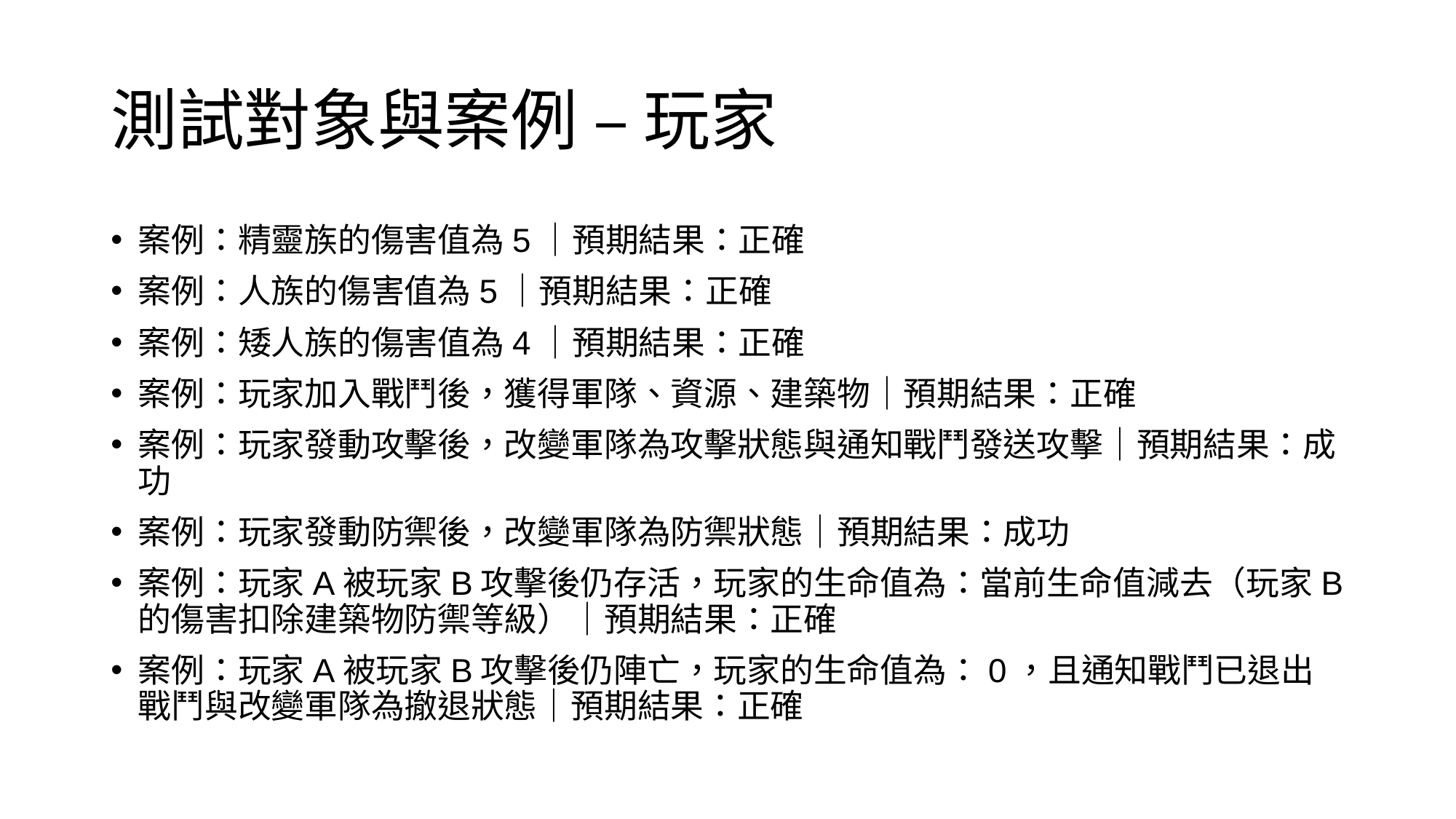

# 測試對象與案例 – 玩家
案例：精靈族的傷害值為5｜預期結果：正確
案例：人族的傷害值為5｜預期結果：正確
案例：矮人族的傷害值為4｜預期結果：正確
案例：玩家加入戰鬥後，獲得軍隊、資源、建築物｜預期結果：正確
案例：玩家發動攻擊後，改變軍隊為攻擊狀態與通知戰鬥發送攻擊｜預期結果：成功
案例：玩家發動防禦後，改變軍隊為防禦狀態｜預期結果：成功
案例：玩家A被玩家B攻擊後仍存活，玩家的生命值為：當前生命值減去（玩家B的傷害扣除建築物防禦等級）｜預期結果：正確
案例：玩家A被玩家B攻擊後仍陣亡，玩家的生命值為：0，且通知戰鬥已退出戰鬥與改變軍隊為撤退狀態｜預期結果：正確